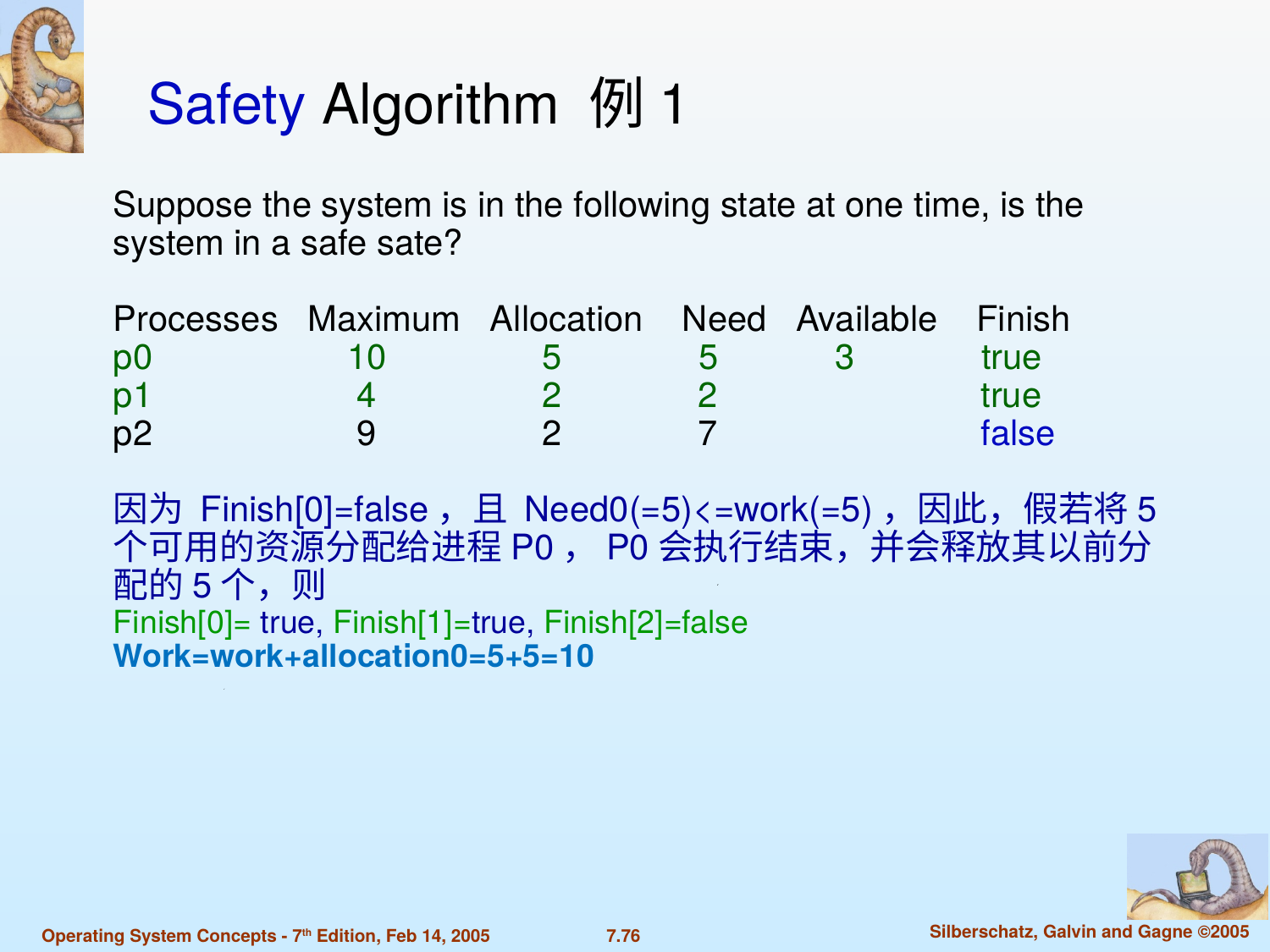

Safety Algorithm 例1
Suppose the system is in the following state at one time, is the system in a safe sate?

Processes   Maximum   Allocation    Need   Available    Finish
p0                    10                5              5            3             true
p1                     4                 2              2                           true
p2                     9                 2              7                           false

因为 Finish[0]=false，且 Need0(=5)<=work(=5)，因此，假若将5个可用的资源分配给进程P0，P0会执行结束，并会释放其以前分配的5个，则
Finish[0]= true, Finish[1]=true, Finish[2]=false
Work=work+allocation0=5+5=10